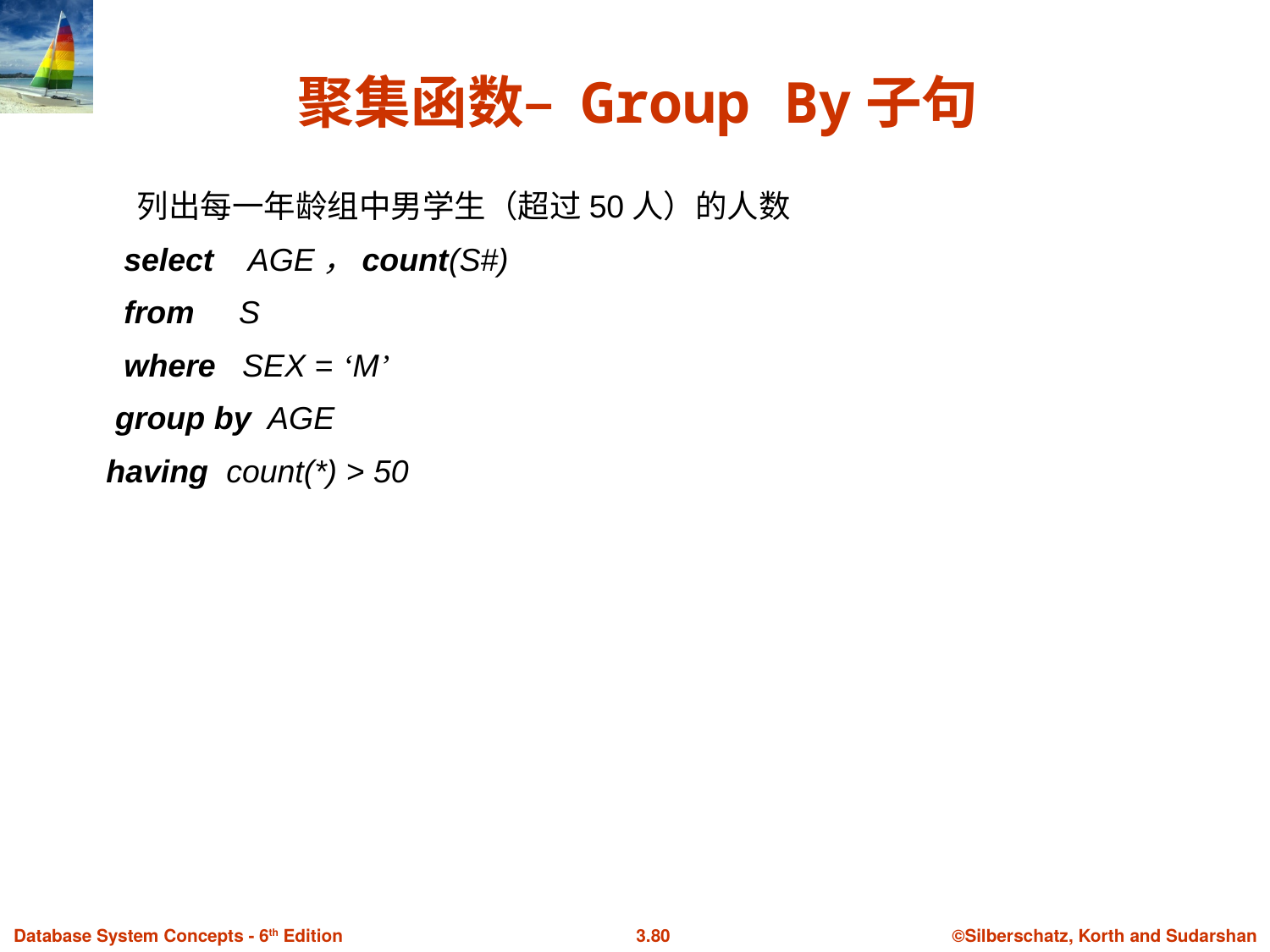

# 聚集函数– Group By子句
列出每一年龄组中男学生（超过50人）的人数
   select    AGE，count(S#)
   from     S
   where   SEX = ‘M’
  group by  AGE
 having  count(*) > 50